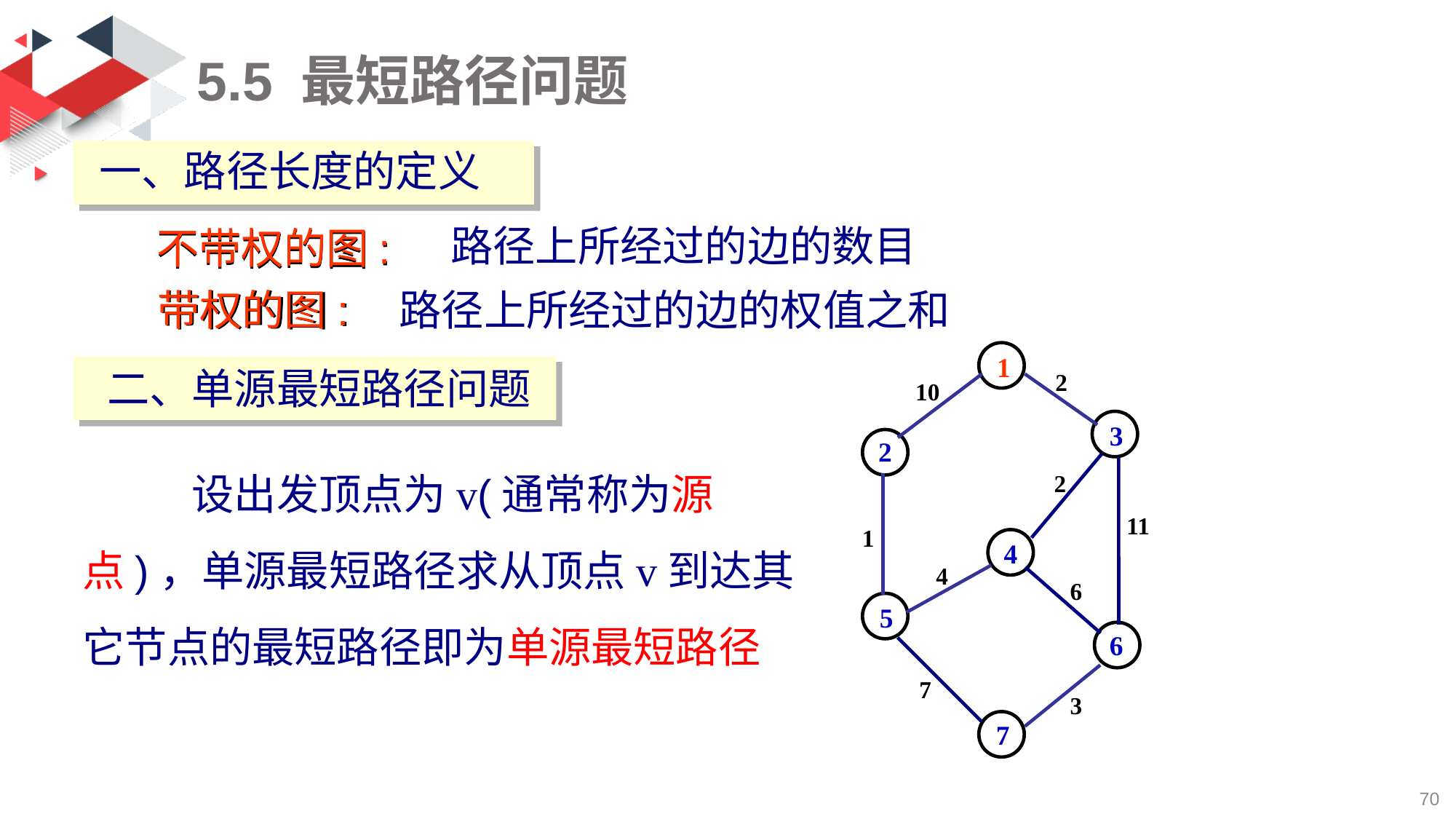

# 5.5 最短路径问题
一、路径长度的定义

路径上所经过的边的数目
不带权的图:
带权的图:
路径上所经过的边的权值之和

1
2
10

3

2

2

11
1

4
4

6

5

6

7
3

7

二、单源最短路径问题
	设出发顶点为v(通常称为源点)，单源最短路径求从顶点v到达其它节点的最短路径即为单源最短路径
70